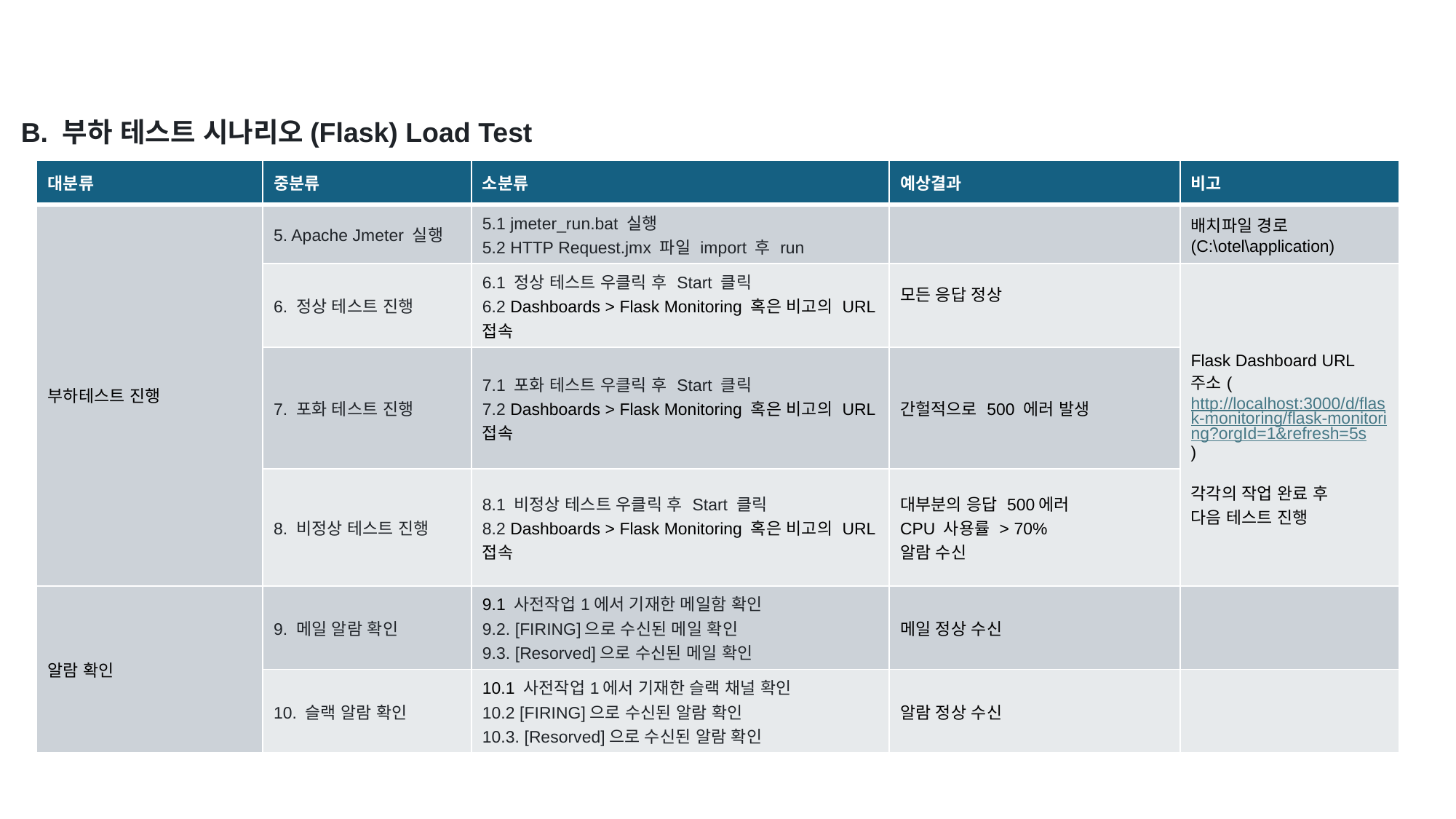

B. 부하 테스트 시나리오(Flask) Load Test
| 대분류 | 중분류 | 소분류 | 예상결과 | 비고 |
| --- | --- | --- | --- | --- |
| 부하테스트 진행 | 5. Apache Jmeter 실행 | 5.1 jmeter\_run.bat 실행 5.2 HTTP Request.jmx 파일 import 후 run |  | 배치파일 경로 (C:\otel\application) |
|  | 6. 정상 테스트 진행 | 6.1 정상 테스트 우클릭 후 Start 클릭 6.2 Dashboards > Flask Monitoring 혹은 비고의 URL 접속 | 모든 응답 정상 | Flask Dashboard URL 주소(http://localhost:3000/d/flask-monitoring/flask-monitoring?orgId=1&refresh=5s) 각각의 작업 완료 후 다음 테스트 진행 |
|  | 7. 포화 테스트 진행 | 7.1 포화 테스트 우클릭 후 Start 클릭 7.2 Dashboards > Flask Monitoring 혹은 비고의 URL 접속 | 간헐적으로 500 에러 발생 |  |
|  | 8. 비정상 테스트 진행 | 8.1 비정상 테스트 우클릭 후 Start 클릭 8.2 Dashboards > Flask Monitoring 혹은 비고의 URL 접속 | 대부분의 응답 500에러 CPU 사용률 > 70% 알람 수신 |  |
| 알람 확인 | 9. 메일 알람 확인 | 9.1 사전작업1에서 기재한 메일함 확인 9.2. [FIRING]으로 수신된 메일 확인 9.3. [Resorved]으로 수신된 메일 확인 | 메일 정상 수신 |  |
|  | 10. 슬랙 알람 확인 | 10.1 사전작업1에서 기재한 슬랙 채널 확인 10.2 [FIRING]으로 수신된 알람 확인 10.3. [Resorved]으로 수신된 알람 확인 | 알람 정상 수신 |  |